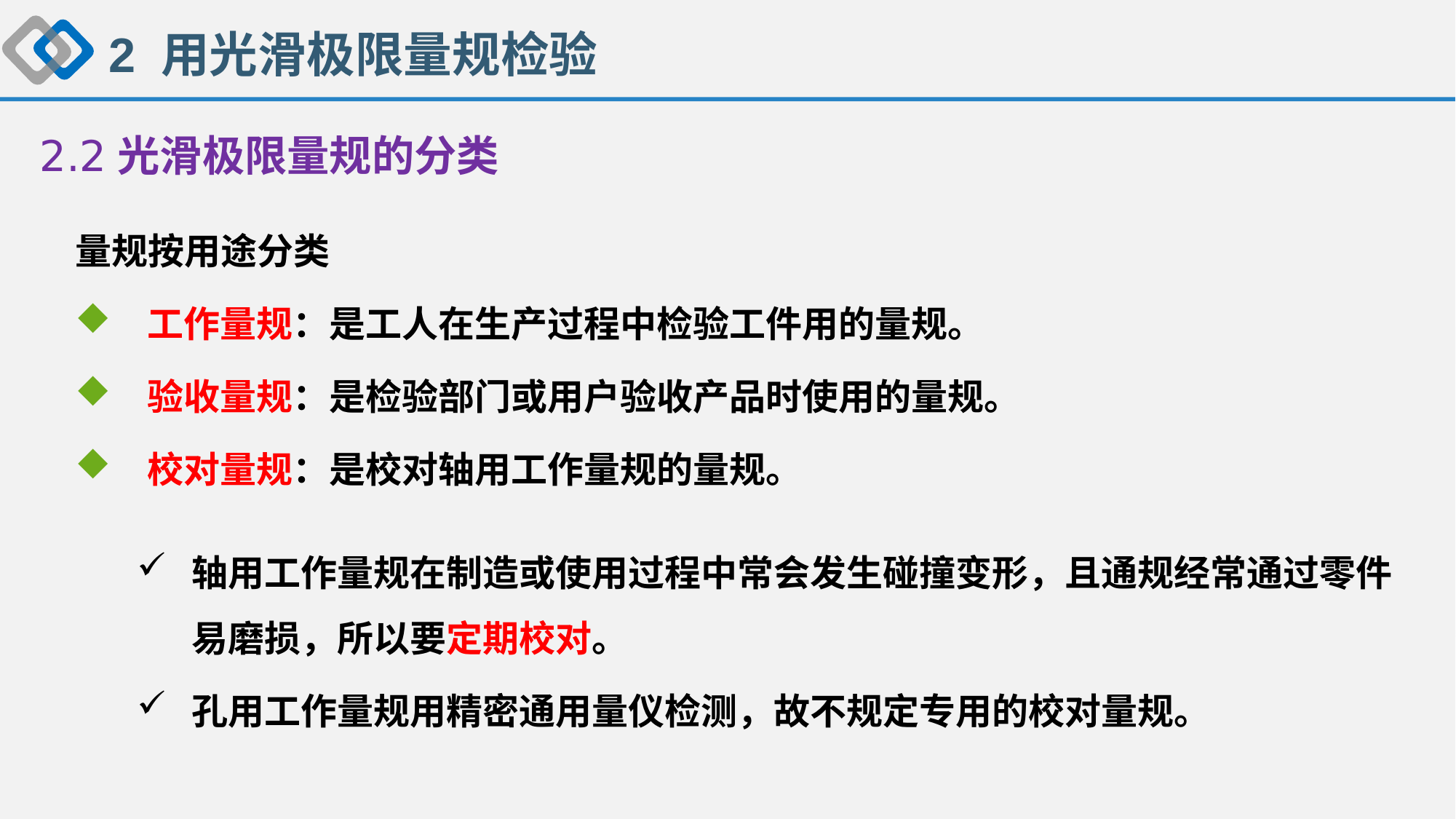

2 用光滑极限量规检验
2.2光滑极限量规的分类
量规按用途分类
 工作量规：是工人在生产过程中检验工件用的量规。
 验收量规：是检验部门或用户验收产品时使用的量规。
 校对量规：是校对轴用工作量规的量规。

轴用工作量规在制造或使用过程中常会发生碰撞变形，且通规经常通过零件易磨损，所以要定期校对。
孔用工作量规用精密通用量仪检测，故不规定专用的校对量规。